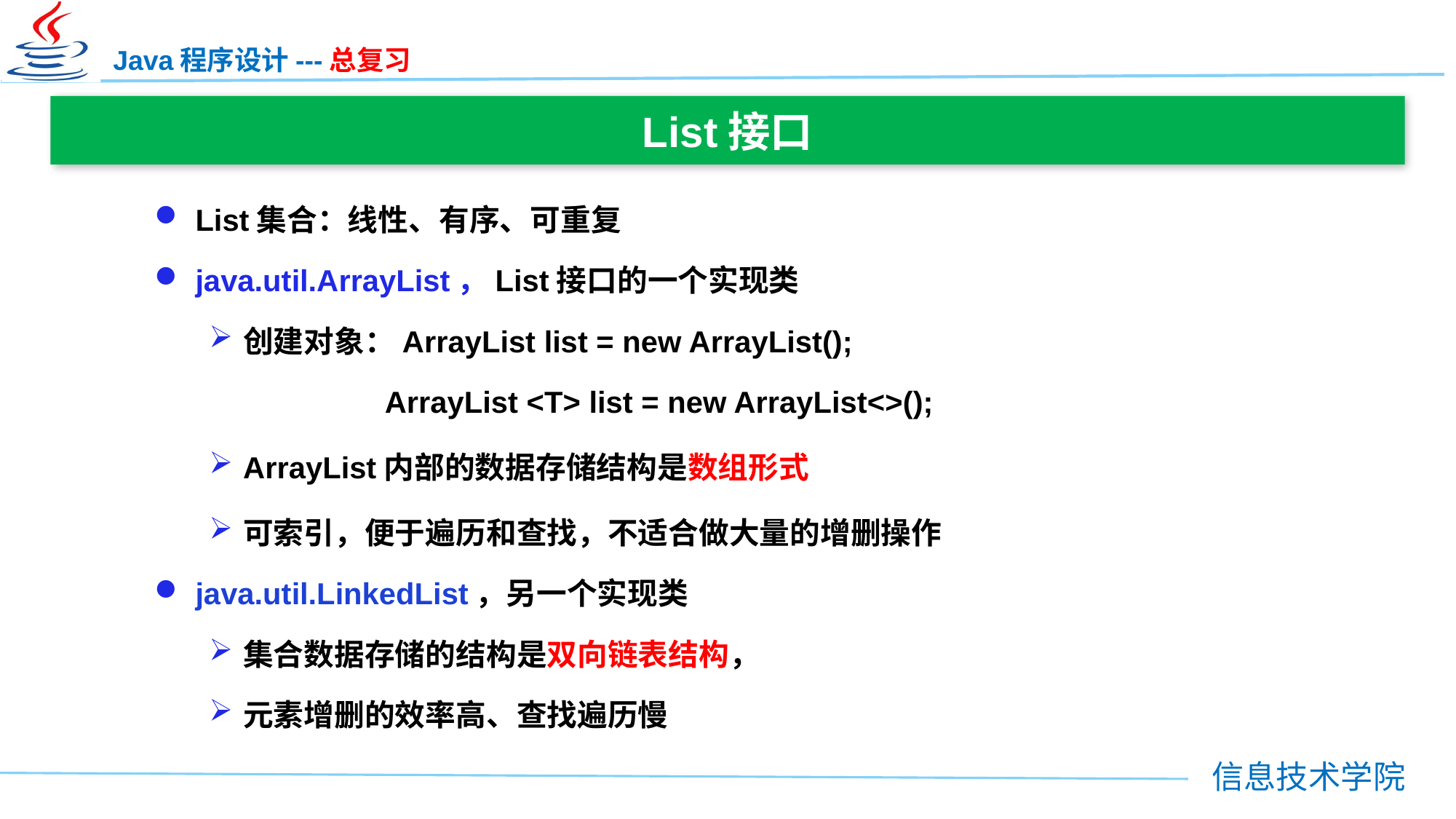

List接口
List集合：线性、有序、可重复
java.util.ArrayList，List接口的一个实现类
创建对象：ArrayList list = new ArrayList();
                     ArrayList <T> list = new ArrayList<>();
ArrayList内部的数据存储结构是数组形式
可索引，便于遍历和查找，不适合做大量的增删操作
java.util.LinkedList，另一个实现类
集合数据存储的结构是双向链表结构，
元素增删的效率高、查找遍历慢